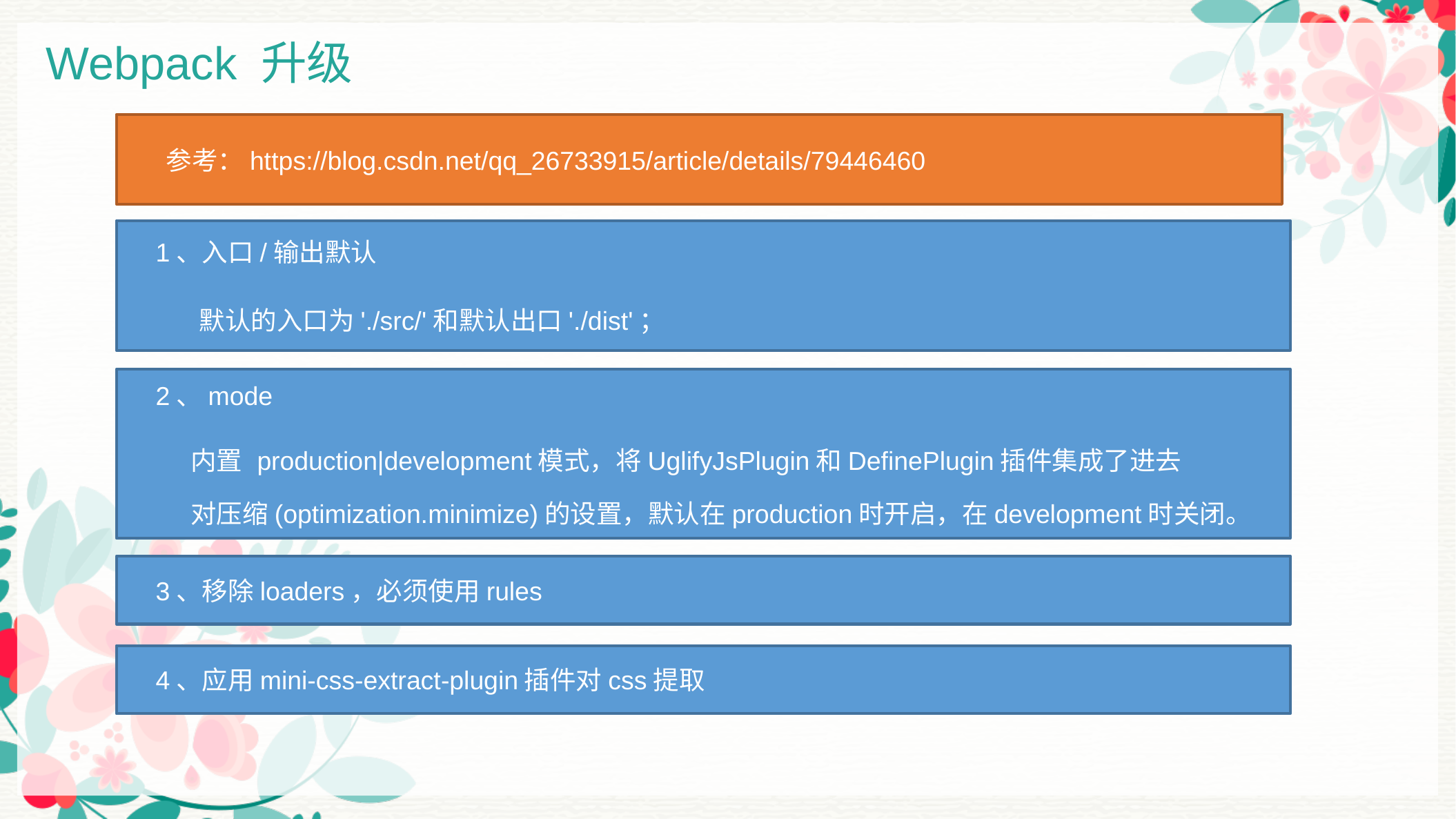

Webpack 升级
    参考：https://blog.csdn.net/qq_26733915/article/details/79446460
    1、入口/输出默认

        默认的入口为'./src/'和默认出口'./dist'；
    2、mode

       内置 production|development模式，将UglifyJsPlugin和DefinePlugin插件集成了进去
       对压缩(optimization.minimize)的设置，默认在production时开启，在development时关闭。
    3、移除loaders，必须使用rules
    4、应用mini-css-extract-plugin插件对css提取